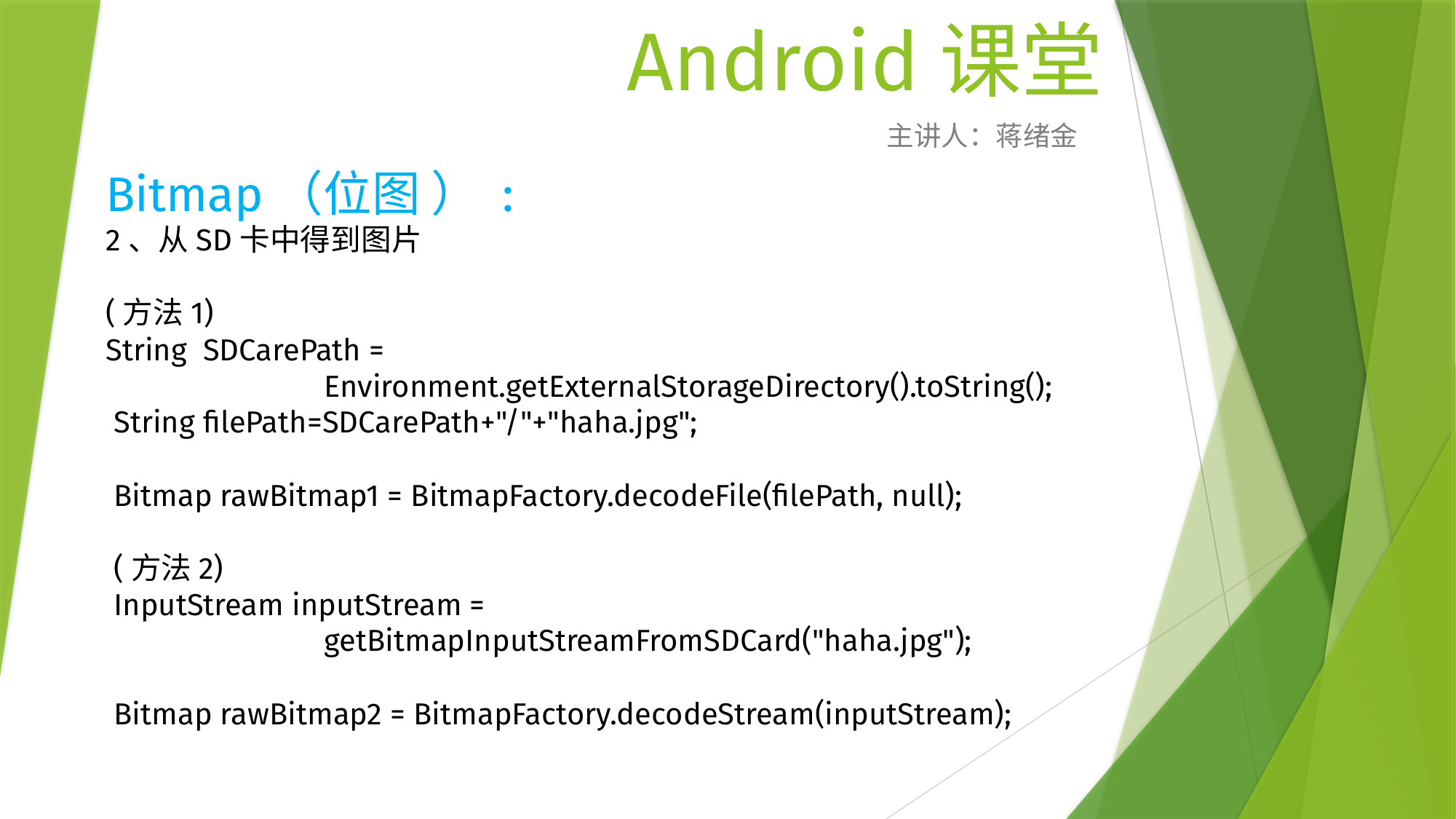

# Android课堂
主讲人：蒋绪金
Bitmap（位图 ） :
2、从SD卡中得到图片

(方法1)
String  SDCarePath =
		Environment.getExternalStorageDirectory().toString();
 String filePath=SDCarePath+"/"+"haha.jpg";

 Bitmap rawBitmap1 = BitmapFactory.decodeFile(filePath, null);

 (方法2)
 InputStream inputStream =
		getBitmapInputStreamFromSDCard("haha.jpg");

 Bitmap rawBitmap2 = BitmapFactory.decodeStream(inputStream);